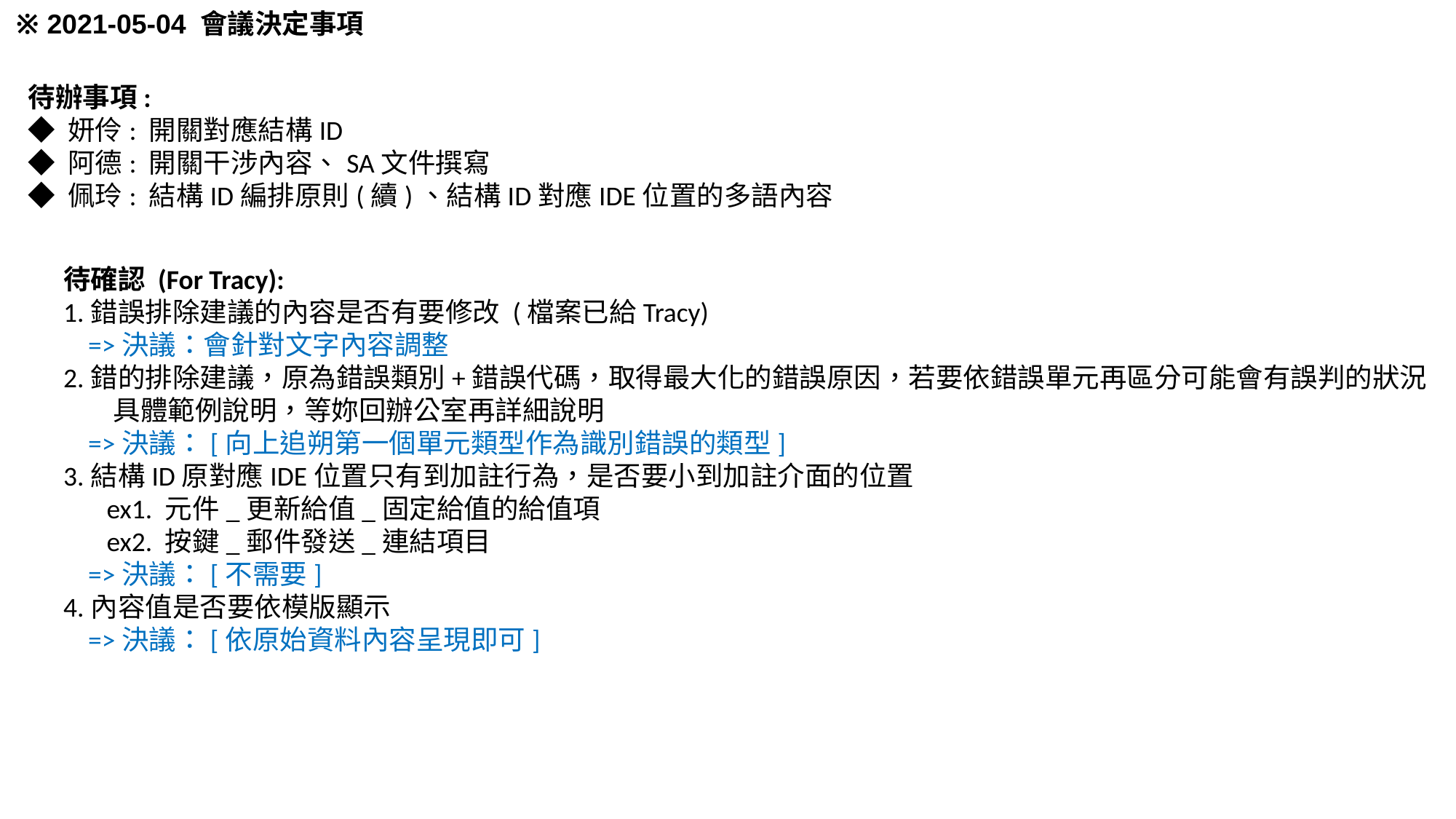

※ 2021-05-04 會議決定事項
待辦事項:
◆ 妍伶: 開關對應結構ID
◆ 阿德: 開關干涉內容、SA文件撰寫
◆ 佩玲: 結構ID編排原則(續)、結構ID對應IDE位置的多語內容
待確認 (For Tracy):
1.錯誤排除建議的內容是否有要修改 (檔案已給Tracy)
    =>決議：會針對文字內容調整
2.錯的排除建議，原為錯誤類別+錯誤代碼，取得最大化的錯誤原因，若要依錯誤單元再區分可能會有誤判的狀況
       具體範例說明，等妳回辦公室再詳細說明
    =>決議：[向上追朔第一個單元類型作為識別錯誤的類型]
3.結構ID原對應IDE位置只有到加註行為，是否要小到加註介面的位置
       ex1. 元件_更新給值_固定給值的給值項
       ex2. 按鍵_郵件發送_連結項目
    =>決議：[不需要]
4.內容值是否要依模版顯示
    =>決議：[依原始資料內容呈現即可]